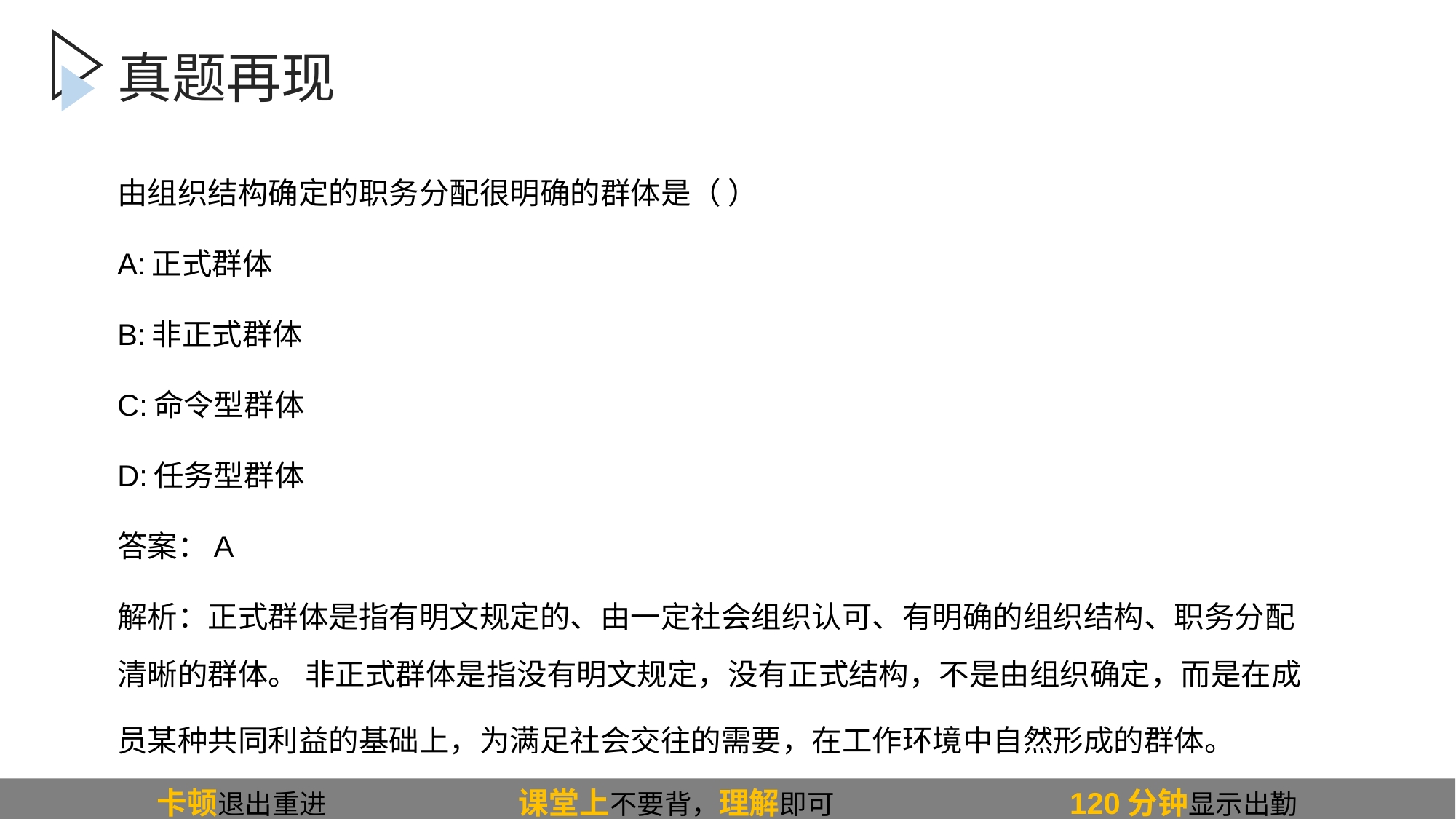

真题再现
由组织结构确定的职务分配很明确的群体是（ ）
A:正式群体
B:非正式群体
C:命令型群体
D:任务型群体
答案：A
解析：正式群体是指有明文规定的、由一定社会组织认可、有明确的组织结构、职务分配清晰的群体。 非正式群体是指没有明文规定，没有正式结构，不是由组织确定，而是在成员某种共同利益的基础上，为满足社会交往的需要，在工作环境中自然形成的群体。